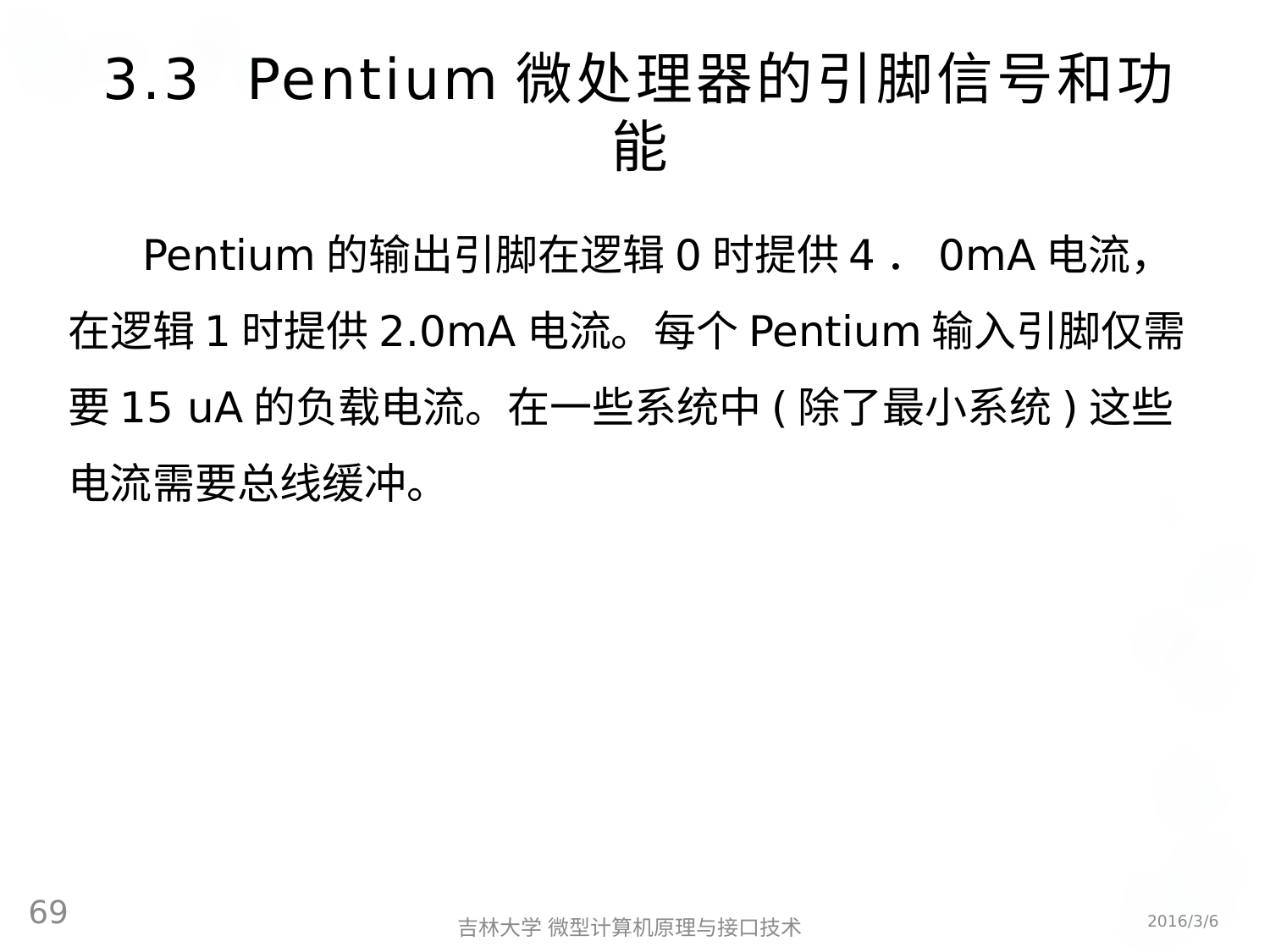

# 3.3  Pentium微处理器的引脚信号和功能
Pentium的输出引脚在逻辑0时提供4．0mA电流，在逻辑1时提供2.0mA电流。每个Pentium输入引脚仅需要15 uA的负载电流。在一些系统中(除了最小系统)这些电流需要总线缓冲。

69
2016/3/6
吉林大学 微型计算机原理与接口技术